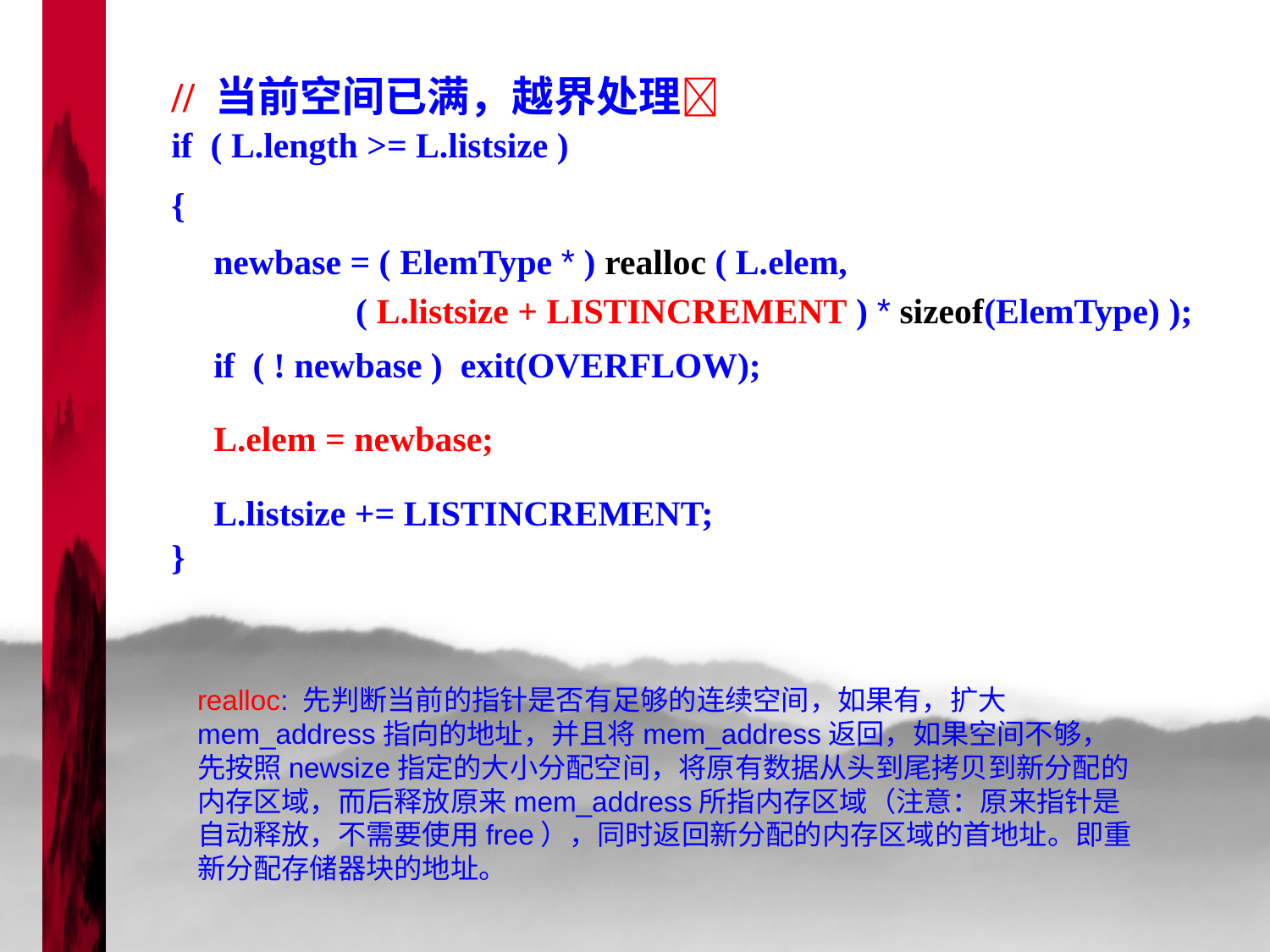

// 当前空间已满，越界处理α
if  ( L.length >= L.listsize )
{
}
newbase = ( ElemType * ) realloc ( L.elem,
                ( L.listsize + LISTINCREMENT ) * sizeof(ElemType) );
if  ( ! newbase )  exit(OVERFLOW);
L.elem = newbase;
L.listsize += LISTINCREMENT;
realloc: 先判断当前的指针是否有足够的连续空间，如果有，扩大mem_address指向的地址，并且将mem_address返回，如果空间不够，先按照newsize指定的大小分配空间，将原有数据从头到尾拷贝到新分配的内存区域，而后释放原来mem_address所指内存区域（注意：原来指针是自动释放，不需要使用free），同时返回新分配的内存区域的首地址。即重新分配存储器块的地址。